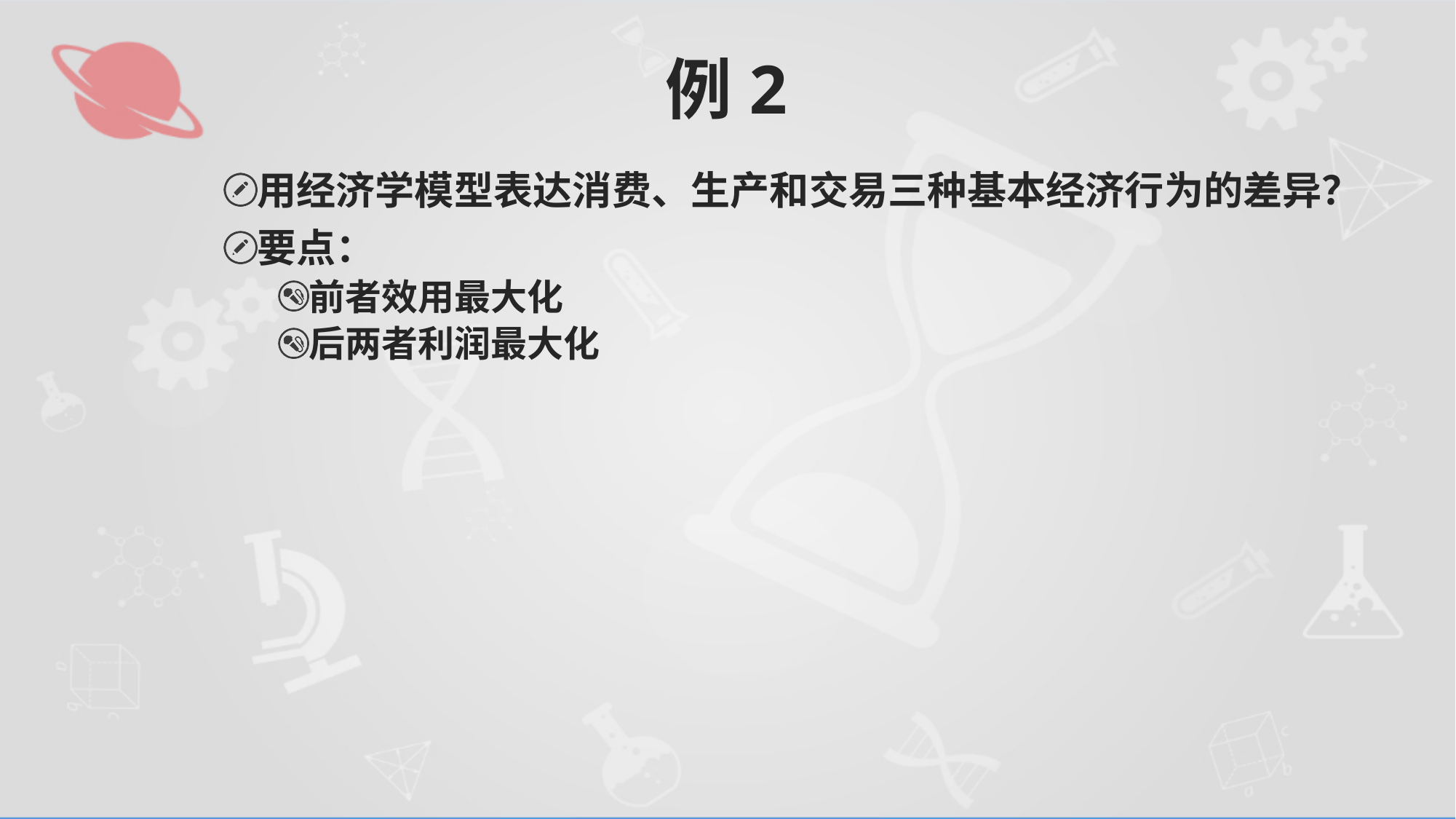

# 例2
用经济学模型表达消费、生产和交易三种基本经济行为的差异？
要点：
前者效用最大化
后两者利润最大化